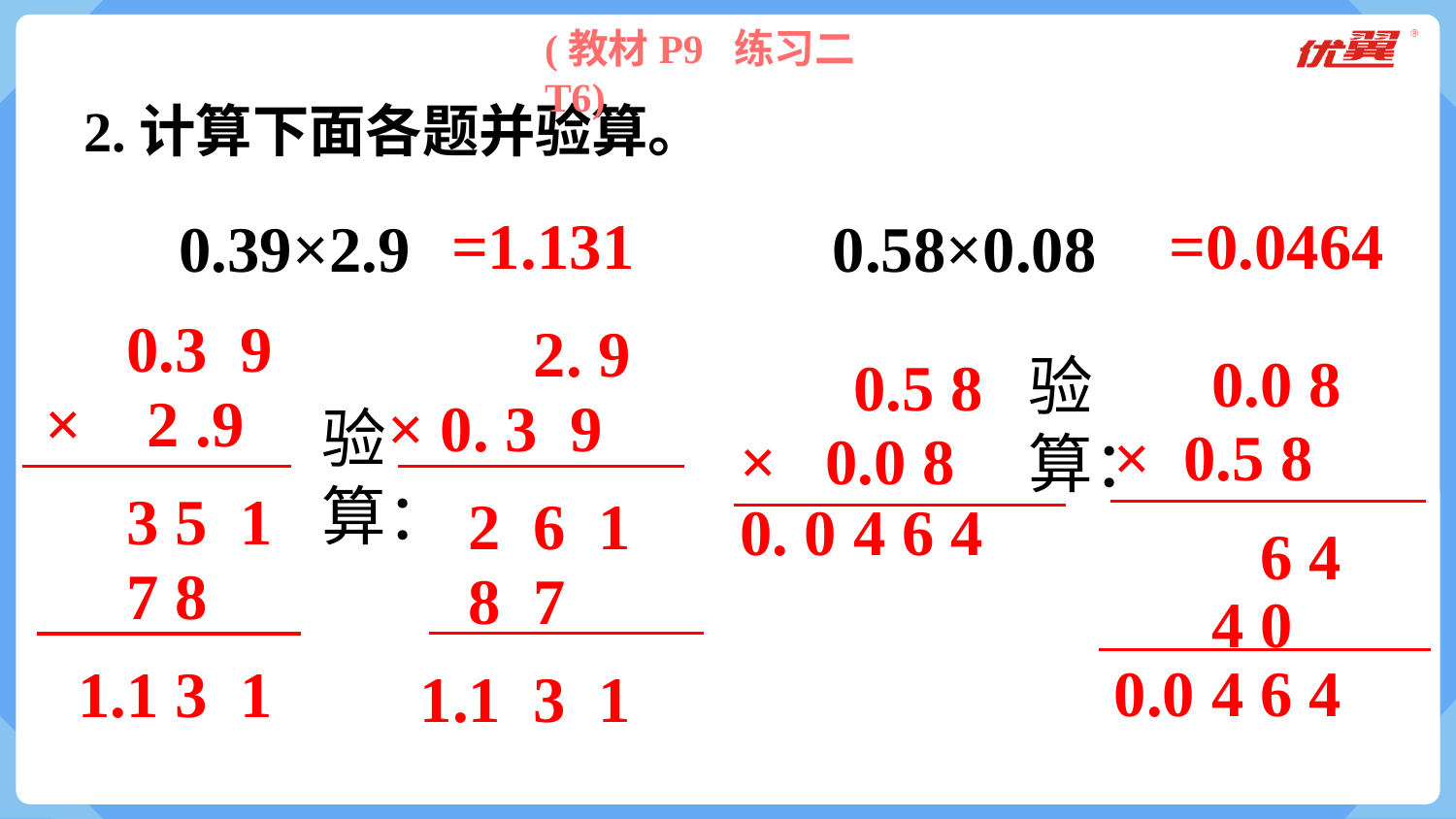

(教材P9  练习二T6)
2.计算下面各题并验算。
=0.0464
=1.131
0.39×2.9                          0.58×0.08
       0.3  9
  ×    2 .9
       3 5  1
       7 8
    1.1 3  1
           2. 9
  × 0. 3  9
       2  6  1
       8  7
    1.1  3  1
      0.0 8
×  0.5 8
         6 4
      4 0
0.0 4 6 4

验算：
       0.5 8
×   0.0 8
0. 0 4 6 4

验算：